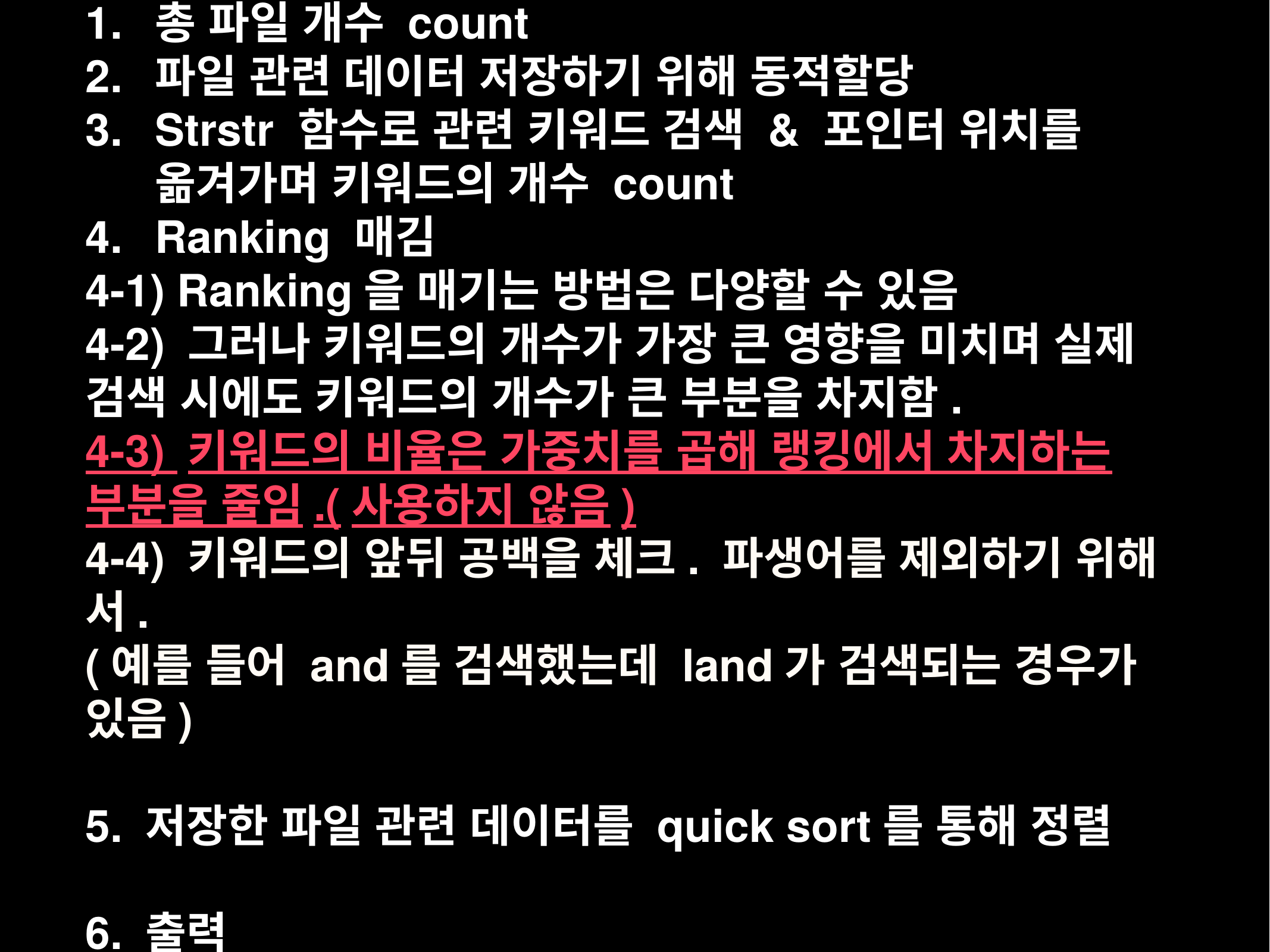

총 파일 개수 count
파일 관련 데이터 저장하기 위해 동적할당
Strstr 함수로 관련 키워드 검색 & 포인터 위치를 옮겨가며 키워드의 개수 count
Ranking 매김
4-1) Ranking을 매기는 방법은 다양할 수 있음
4-2) 그러나 키워드의 개수가 가장 큰 영향을 미치며 실제 검색 시에도 키워드의 개수가 큰 부분을 차지함.
4-3) 키워드의 비율은 가중치를 곱해 랭킹에서 차지하는 부분을 줄임.(사용하지 않음)
4-4) 키워드의 앞뒤 공백을 체크. 파생어를 제외하기 위해서.
(예를 들어 and를 검색했는데 land가 검색되는 경우가 있음)

5. 저장한 파일 관련 데이터를 quick sort를 통해 정렬

6. 출력